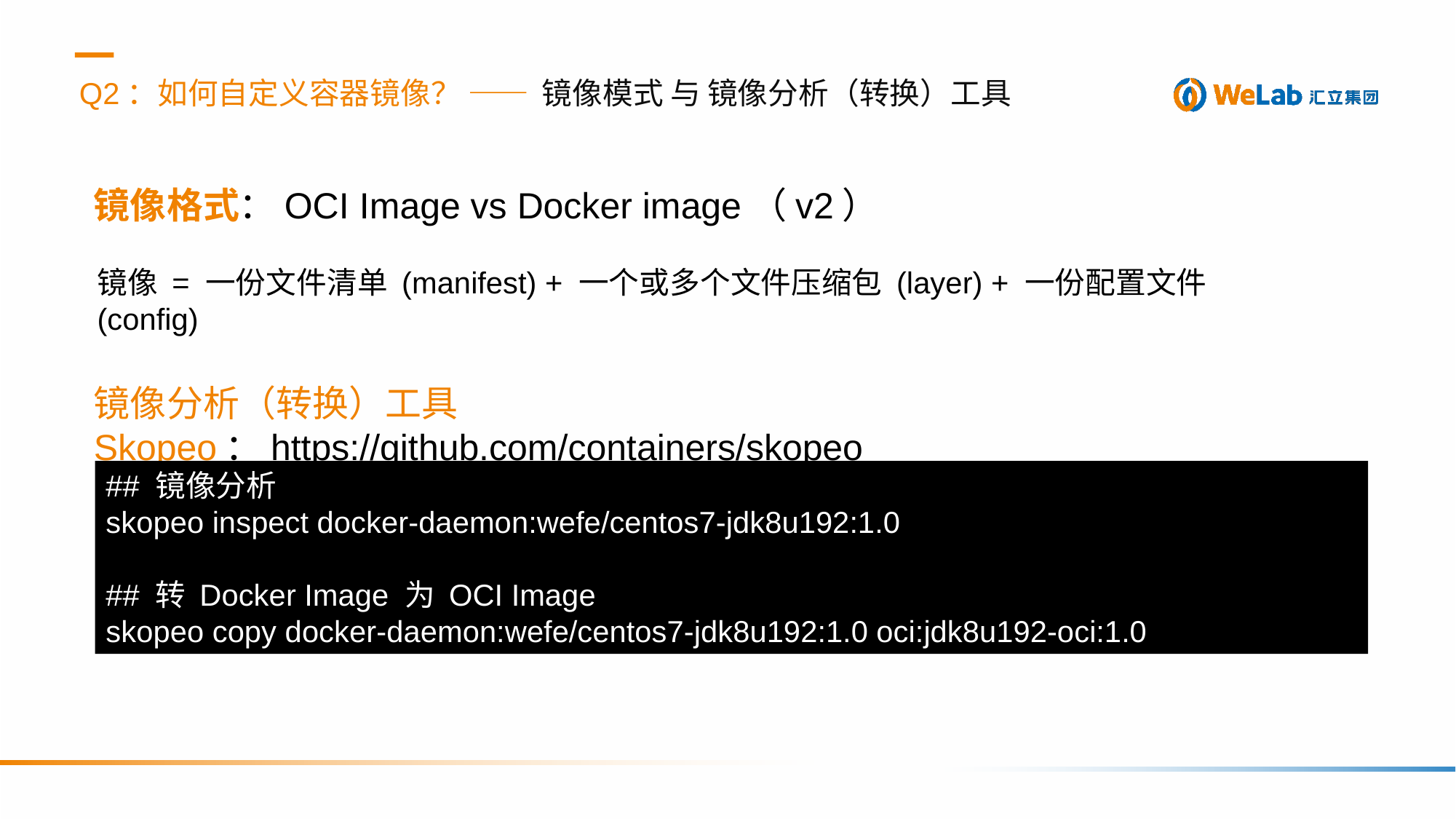

Q2：如何自定义容器镜像？ ——  镜像模式 与 镜像分析（转换）工具
镜像格式：OCI Image vs Docker image（v2）
镜像 = 一份文件清单 (manifest) + 一个或多个文件压缩包 (layer) + 一份配置文件 (config)
镜像分析（转换）工具 Skopeo：https://github.com/containers/skopeo
## 镜像分析
skopeo inspect docker-daemon:wefe/centos7-jdk8u192:1.0

## 转 Docker Image 为 OCI Image
skopeo copy docker-daemon:wefe/centos7-jdk8u192:1.0 oci:jdk8u192-oci:1.0